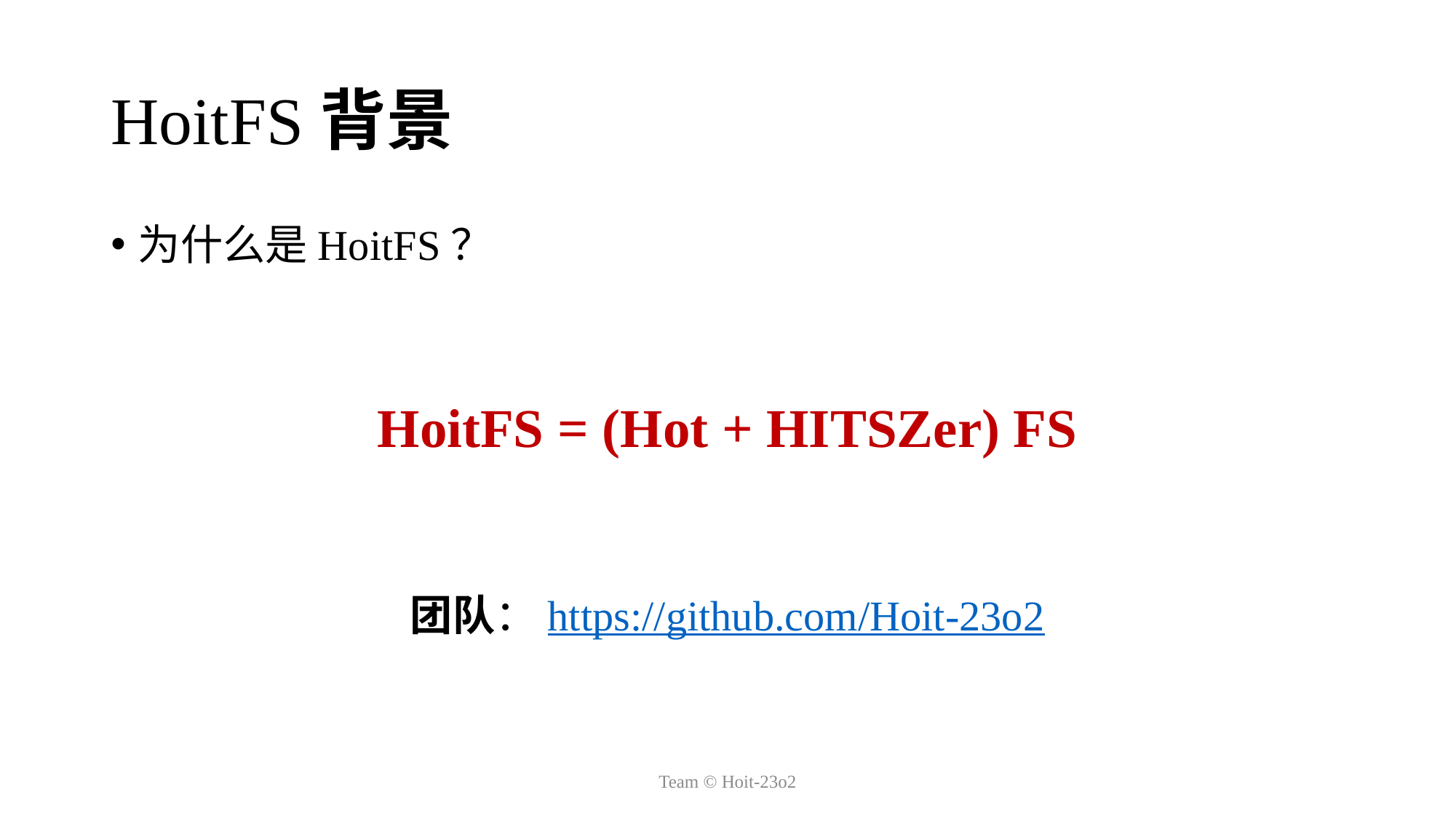

# HoitFS背景
为什么是HoitFS？
HoitFS = (Hot + HITSZer) FS
团队：https://github.com/Hoit-23o2
Team © Hoit-23o2